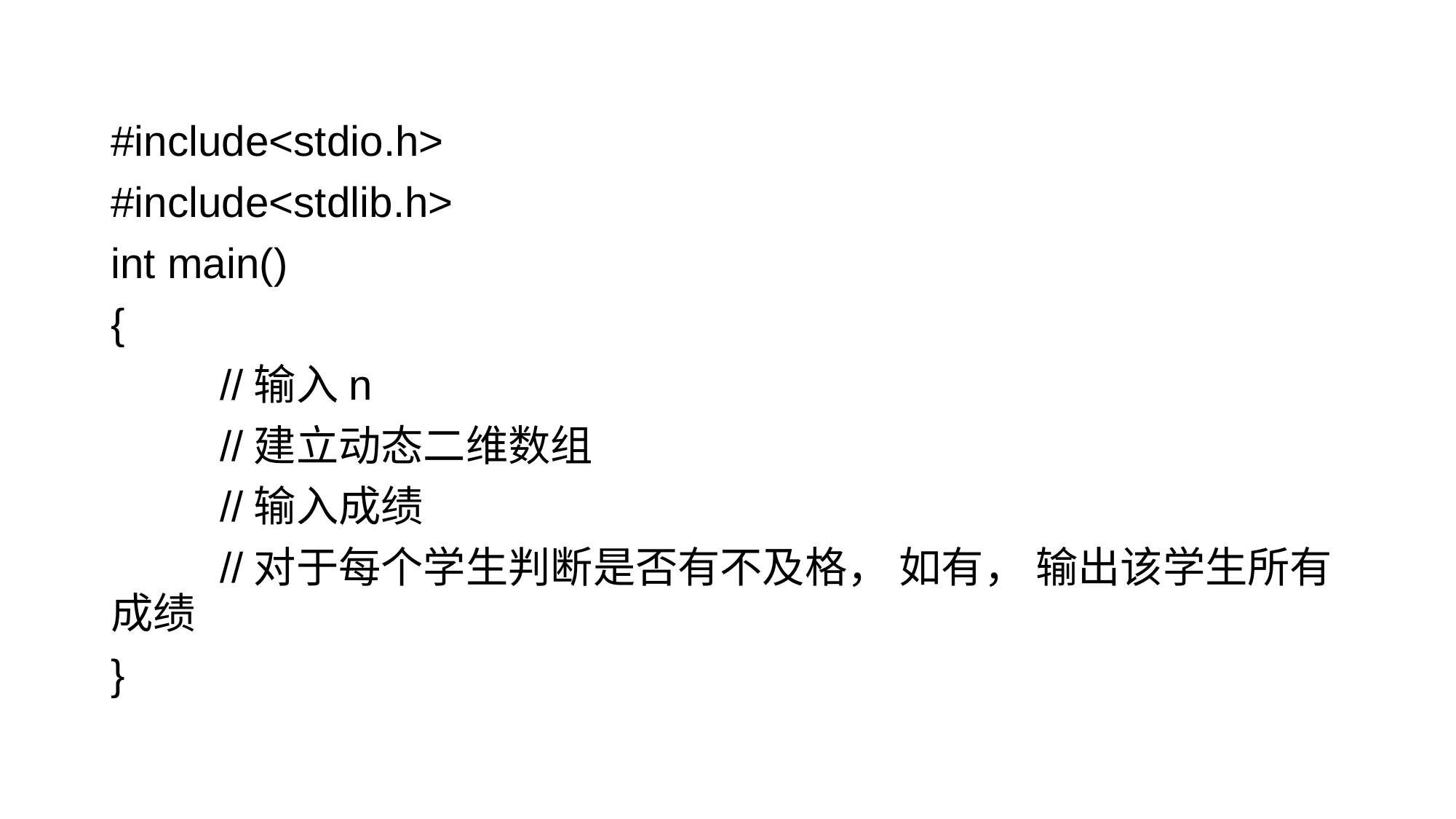

#include<stdio.h>
#include<stdlib.h>
int main()
{
	//输入n
	//建立动态二维数组
	//输入成绩
	//对于每个学生判断是否有不及格， 如有， 输出该学生所有成绩
}